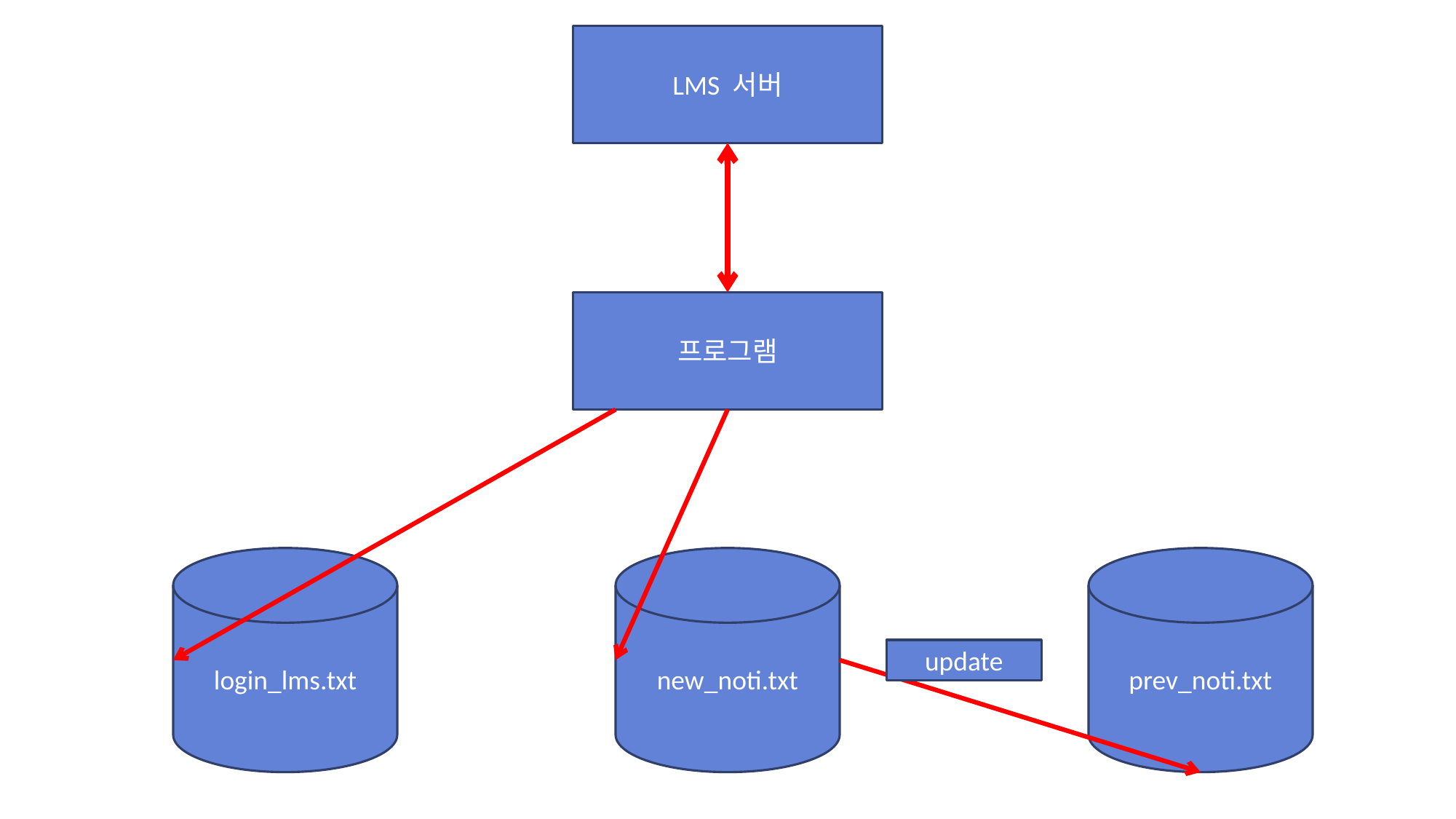

LMS 서버
프로그램
login_lms.txt
new_noti.txt
prev_noti.txt
update